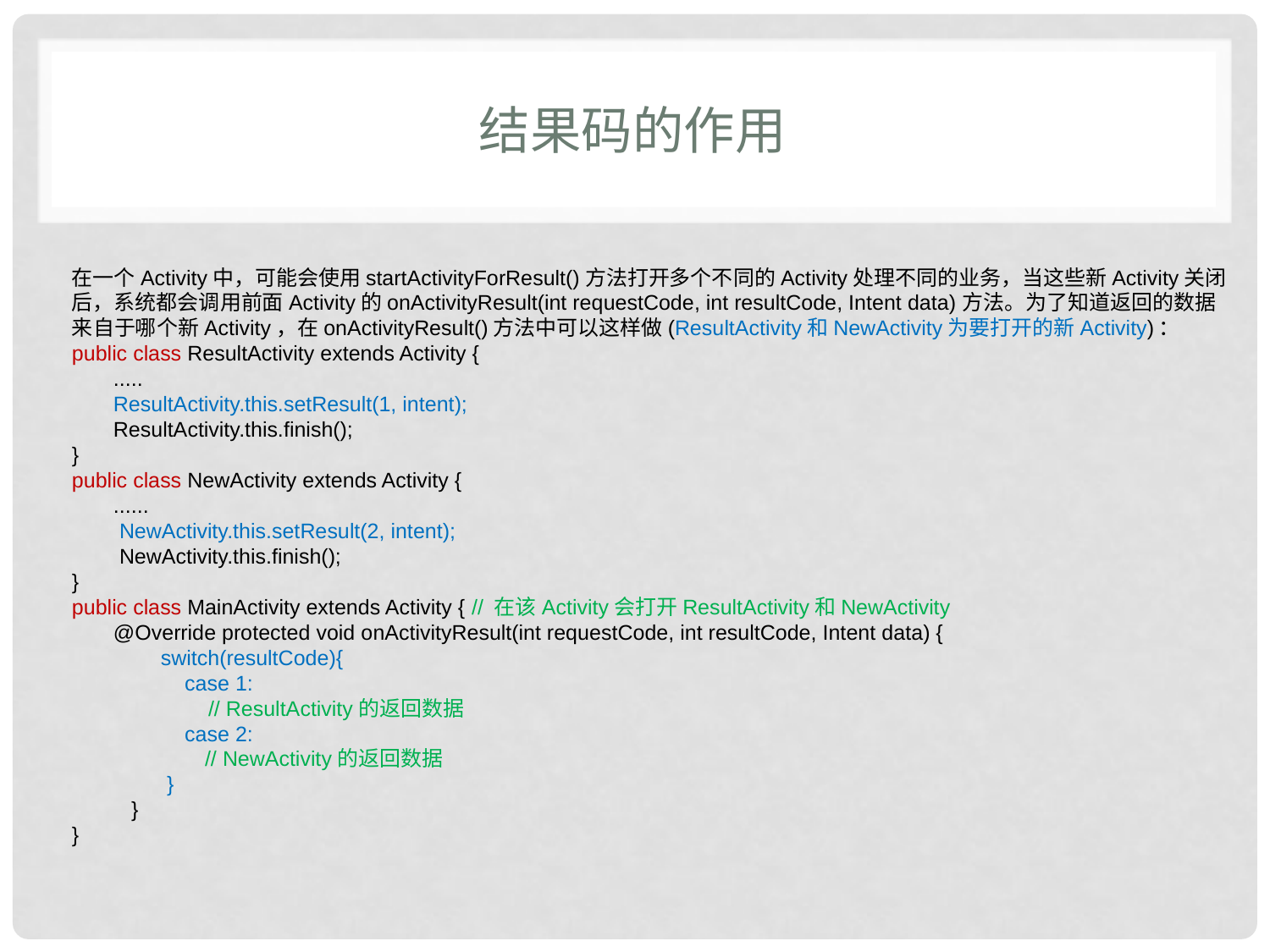

# 结果码的作用
在一个Activity中，可能会使用startActivityForResult()方法打开多个不同的Activity处理不同的业务，当这些新Activity关闭后，系统都会调用前面Activity的onActivityResult(int requestCode, int resultCode, Intent data)方法。为了知道返回的数据来自于哪个新Activity，在onActivityResult()方法中可以这样做(ResultActivity和NewActivity为要打开的新Activity)：
public class ResultActivity extends Activity {
       .....
       ResultActivity.this.setResult(1, intent);
       ResultActivity.this.finish();
}
public class NewActivity extends Activity {
       ......
        NewActivity.this.setResult(2, intent);
        NewActivity.this.finish();
}
public class MainActivity extends Activity { // 在该Activity会打开ResultActivity和NewActivity
       @Override protected void onActivityResult(int requestCode, int resultCode, Intent data) {
               switch(resultCode){
                   case 1:
                       // ResultActivity的返回数据
                   case 2:
              	 // NewActivity的返回数据
                }
          }
}